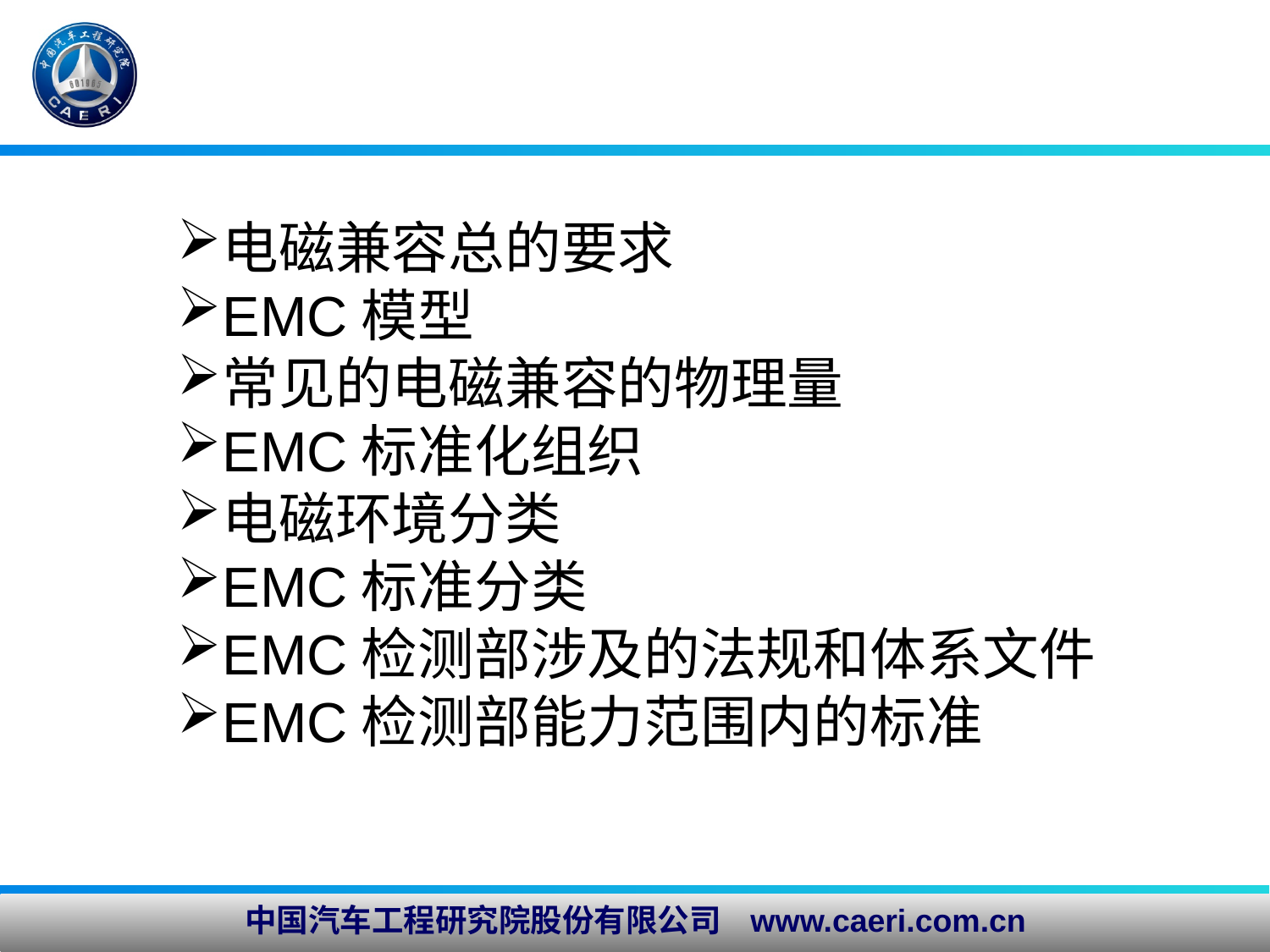

电磁兼容总的要求
EMC模型
常见的电磁兼容的物理量
EMC标准化组织
电磁环境分类
EMC标准分类
EMC检测部涉及的法规和体系文件
EMC检测部能力范围内的标准